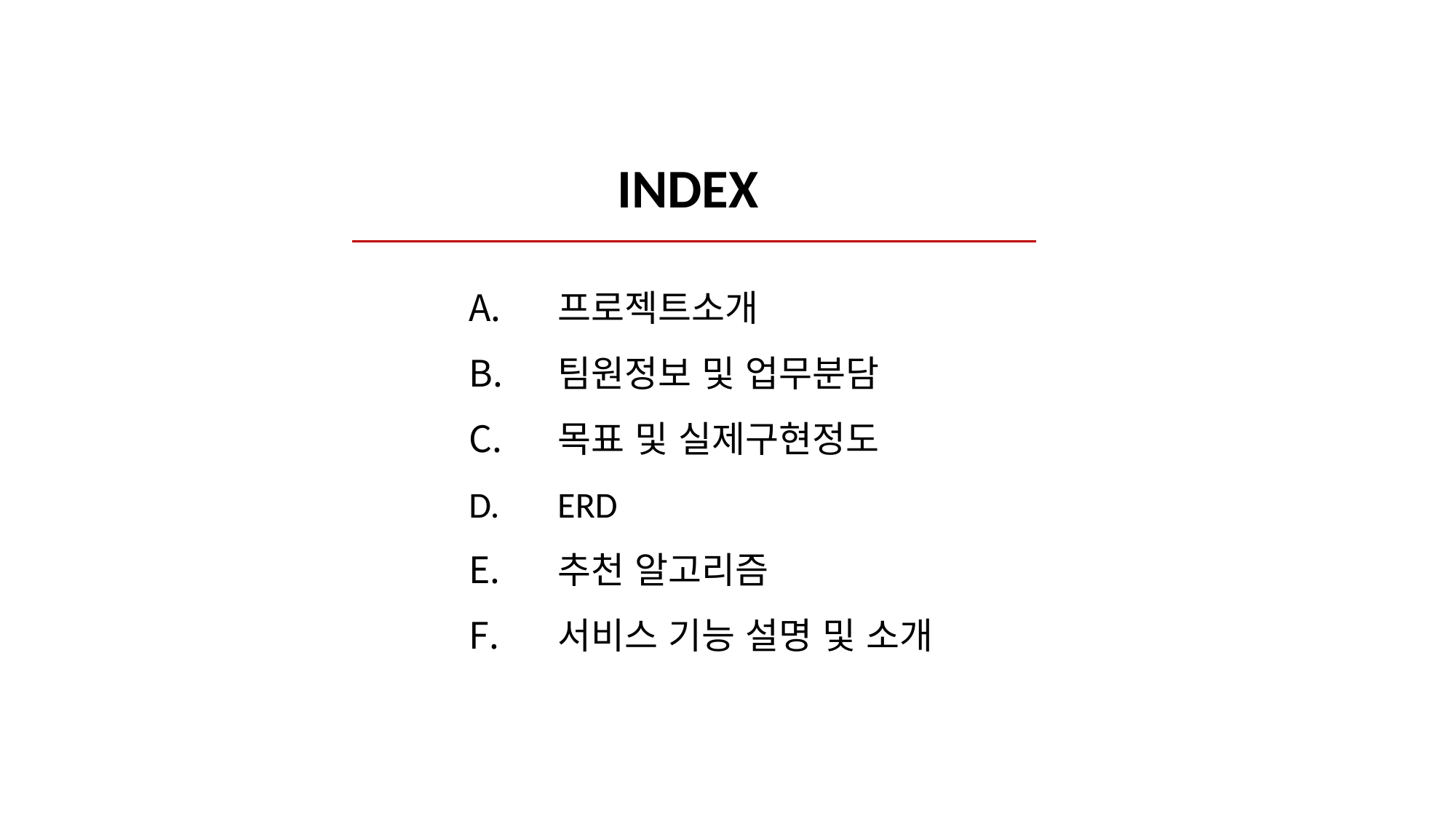

INDEX
프로젝트소개
팀원정보 및 업무분담
목표 및 실제구현정도
ERD
추천 알고리즘
서비스 기능 설명 및 소개